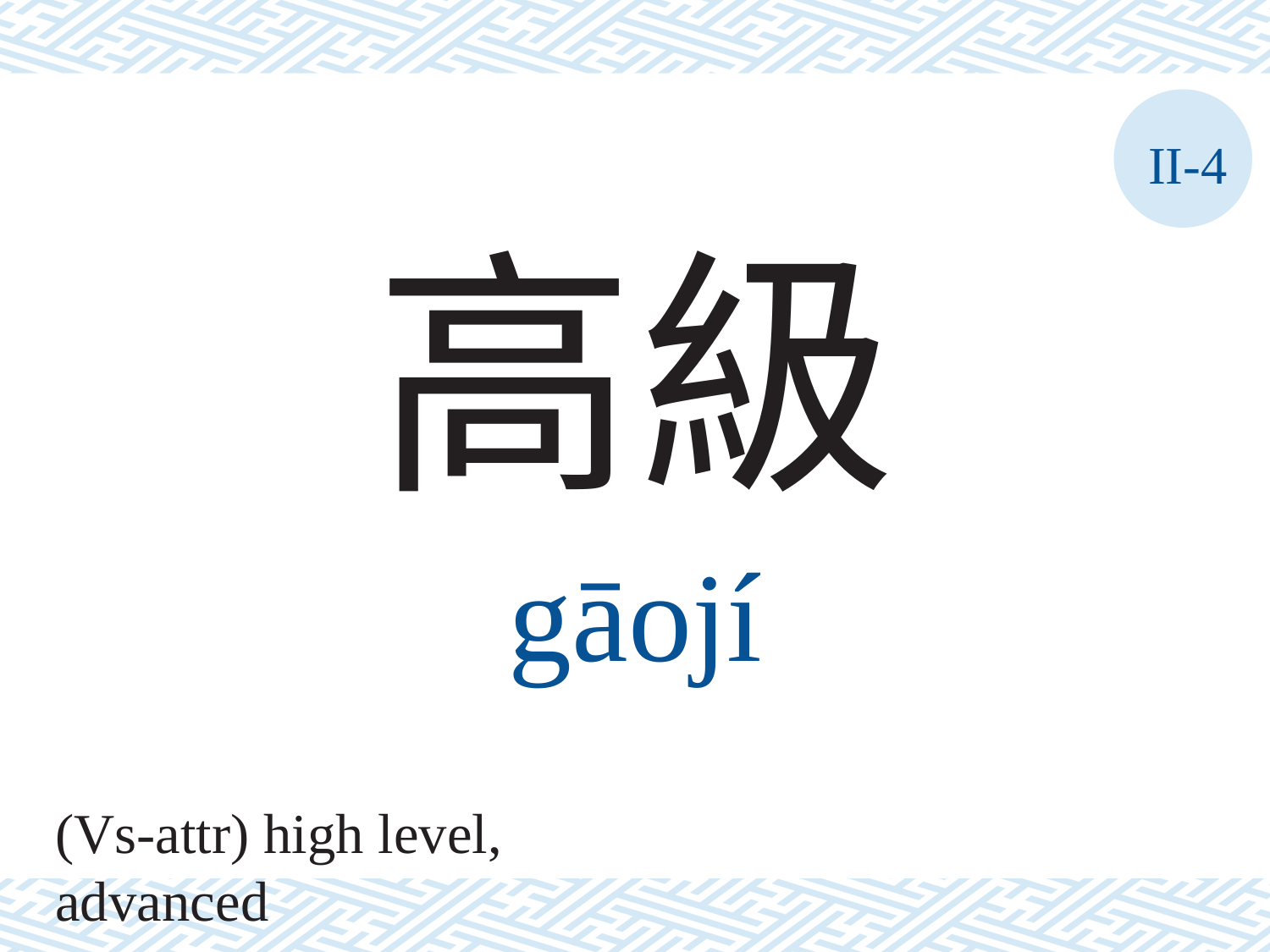

II-4
高級
gāojí
(Vs-attr) high level, advanced